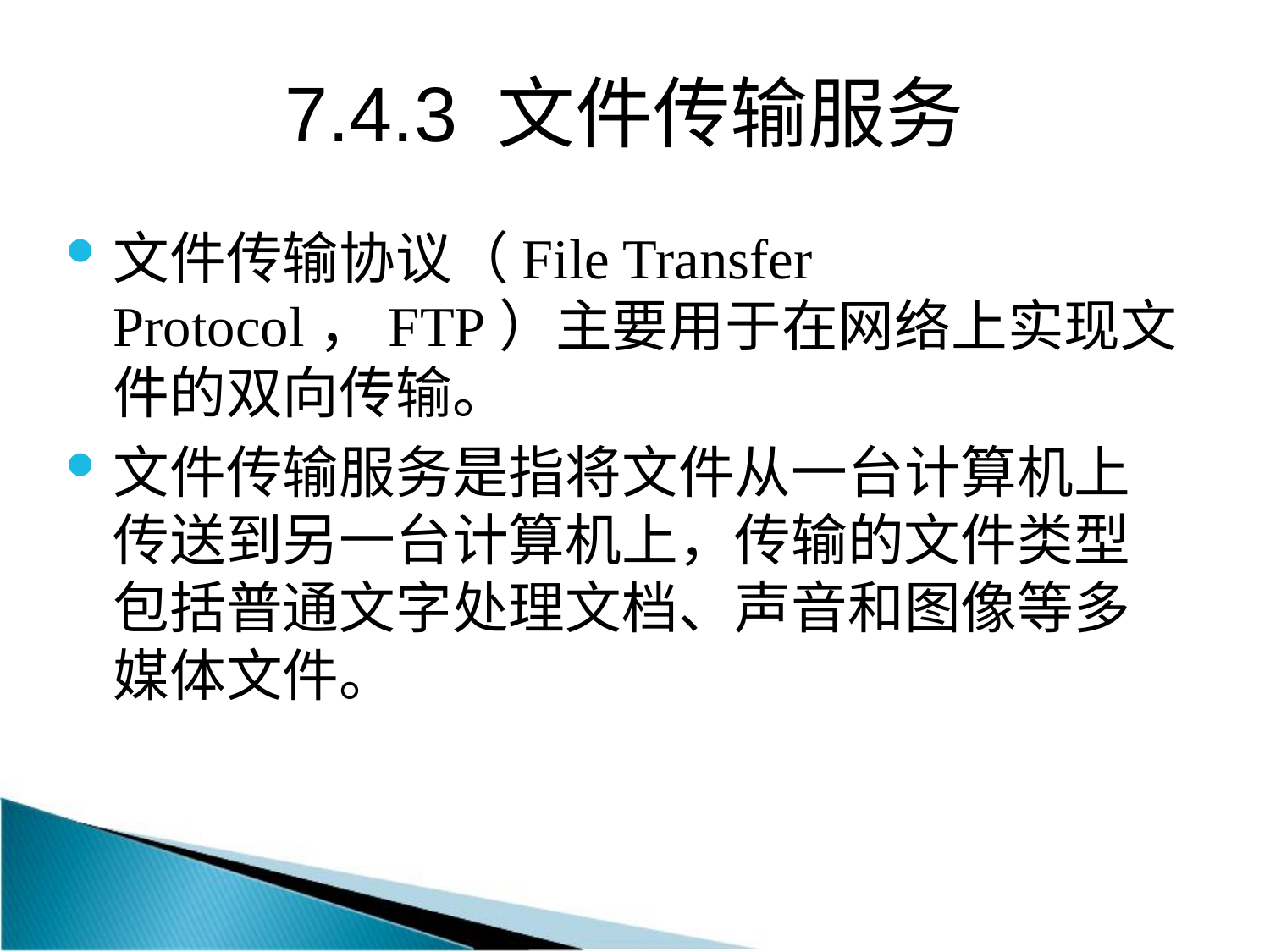

# 7.4.3 文件传输服务
文件传输协议（File Transfer Protocol，FTP）主要用于在网络上实现文件的双向传输。
文件传输服务是指将文件从一台计算机上传送到另一台计算机上，传输的文件类型包括普通文字处理文档、声音和图像等多媒体文件。